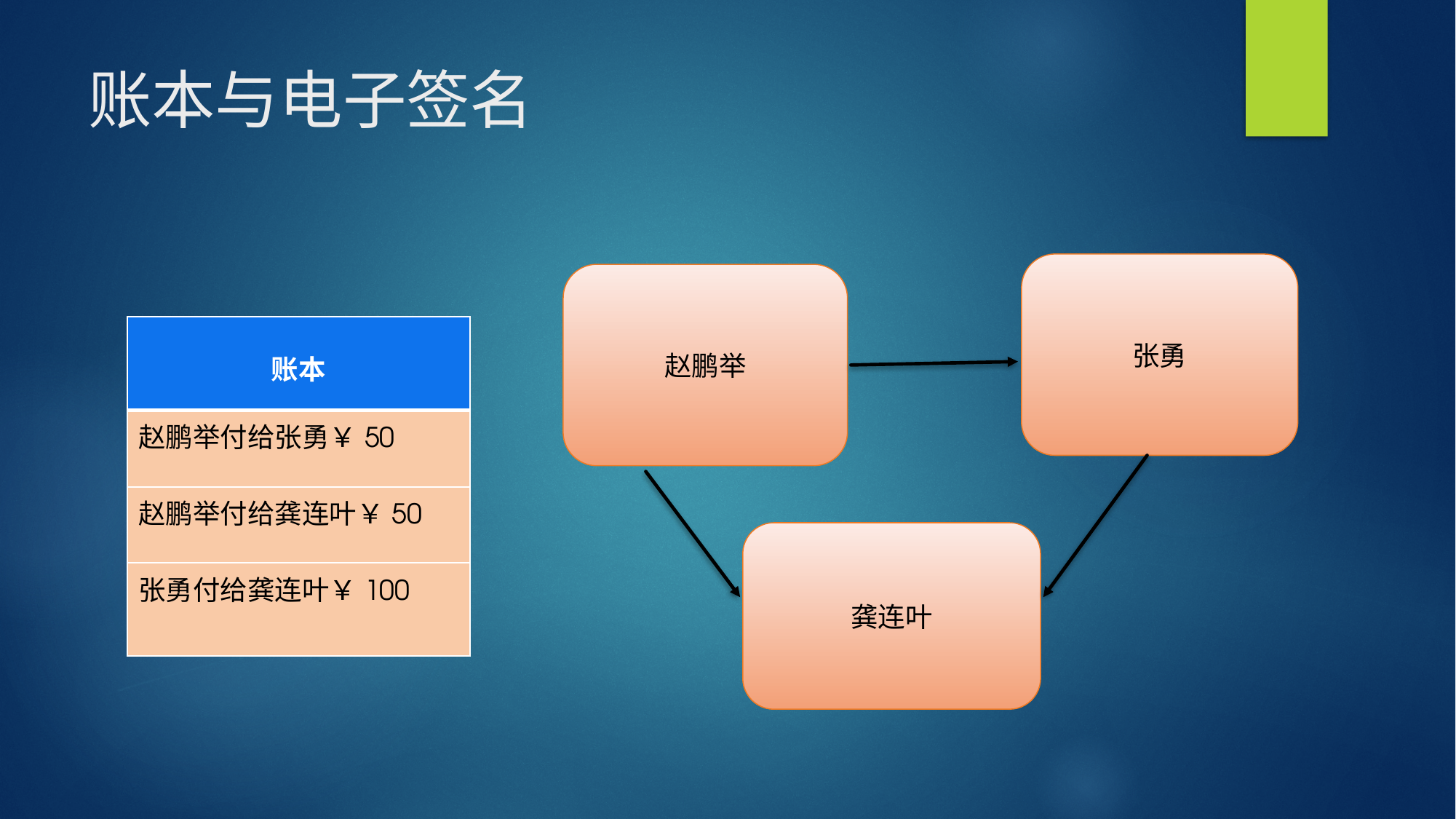

# 账本与电子签名
张勇
赵鹏举
| 账本 |
| --- |
| 赵鹏举付给张勇￥50 |
| 赵鹏举付给龚连叶￥50 |
| 张勇付给龚连叶￥100 |
龚连叶